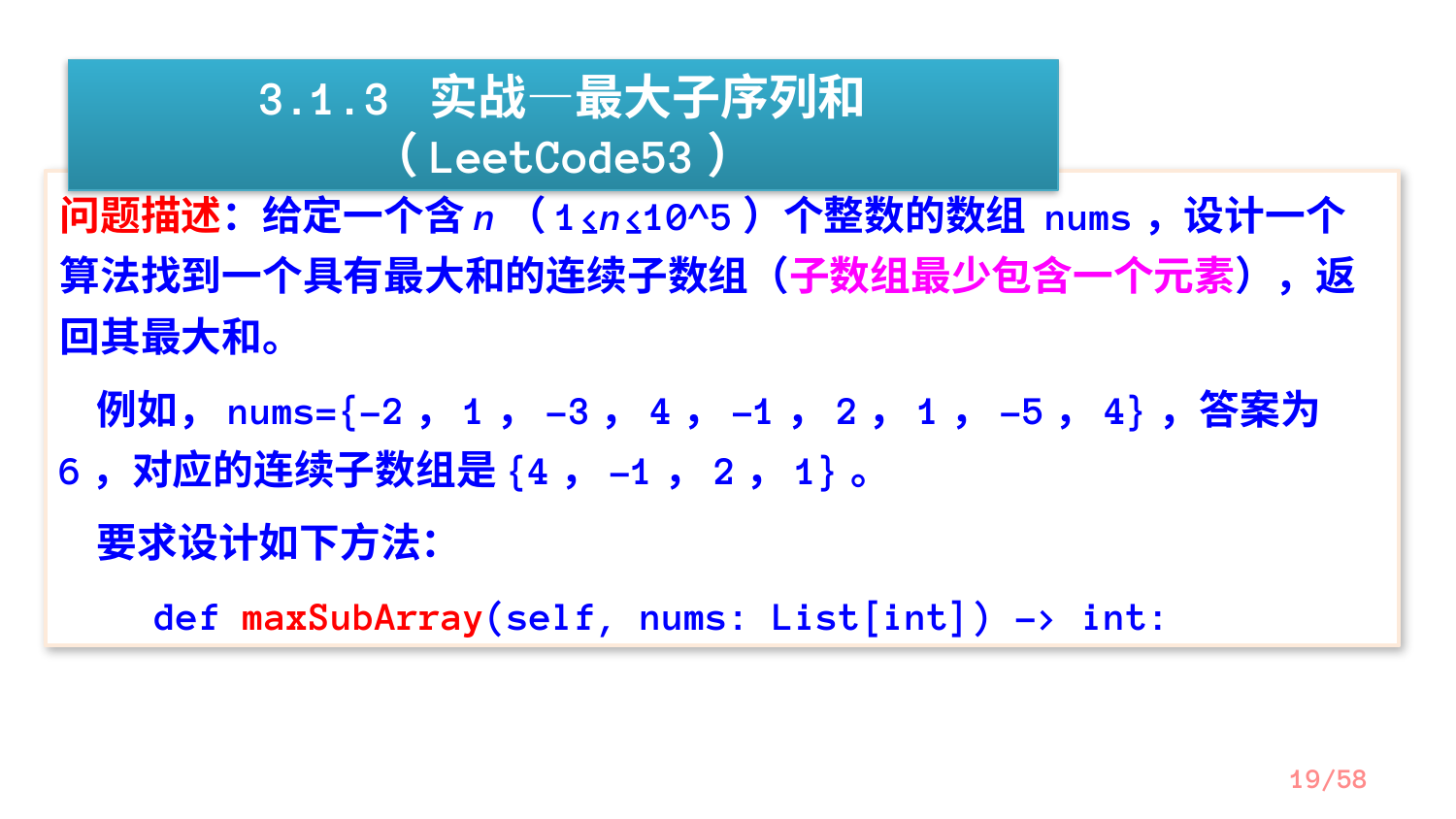

3.1.3 实战—最大子序列和（LeetCode53）
问题描述：给定一个含n（1≤n≤10^5）个整数的数组 nums，设计一个算法找到一个具有最大和的连续子数组（子数组最少包含一个元素），返回其最大和。
   例如，nums={-2，1，-3，4，-1，2，1，-5，4}，答案为6，对应的连续子数组是{4，-1，2，1}。
   要求设计如下方法：
 def maxSubArray(self, nums: List[int]) -> int:
19/58